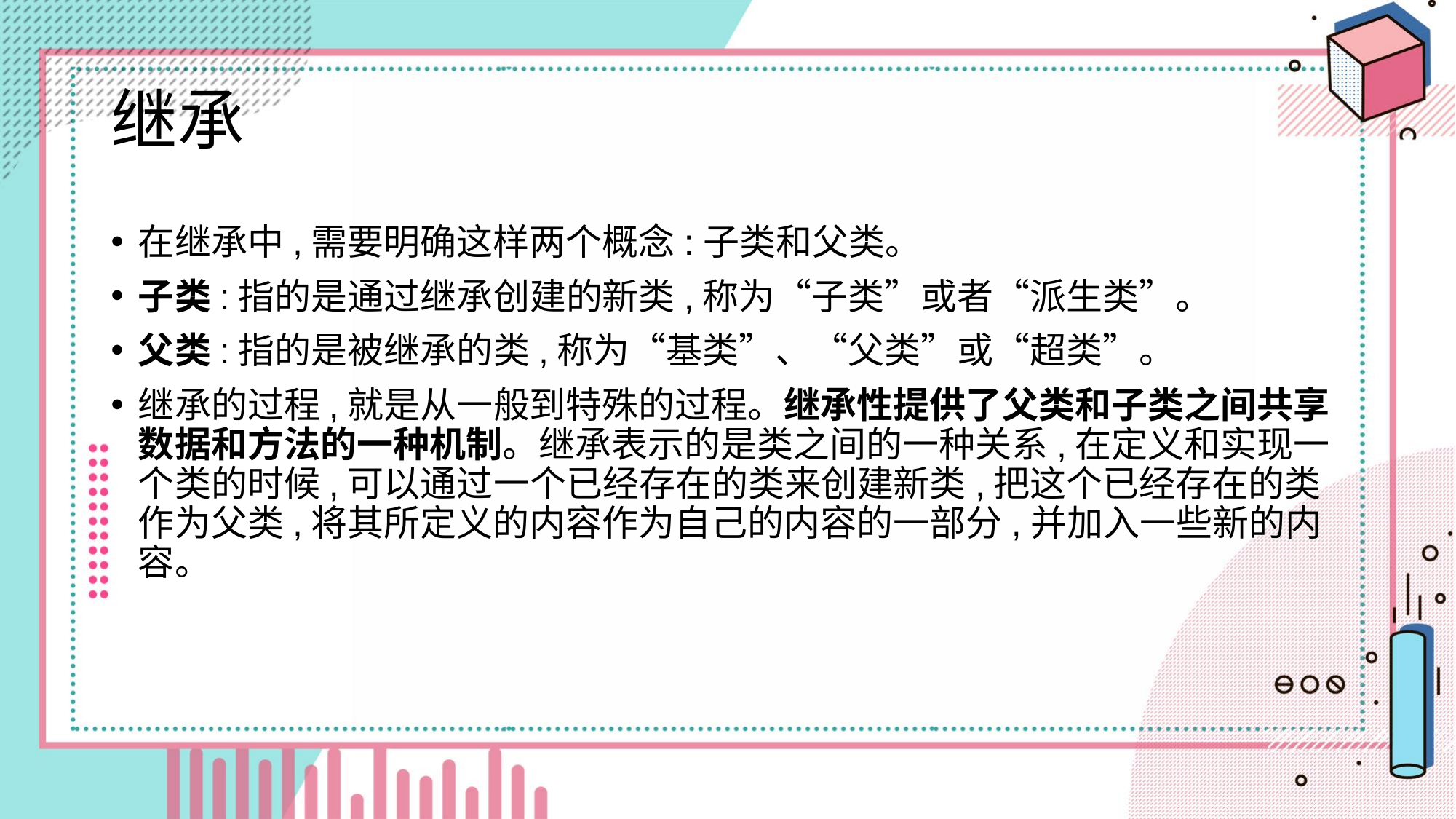

# 继承
在继承中,需要明确这样两个概念:子类和父类。
子类:指的是通过继承创建的新类,称为“子类”或者“派生类”。
父类:指的是被继承的类,称为“基类”、“父类”或“超类”。
继承的过程,就是从一般到特殊的过程。继承性提供了父类和子类之间共享数据和方法的一种机制。继承表示的是类之间的一种关系,在定义和实现一个类的时候,可以通过一个已经存在的类来创建新类,把这个已经存在的类作为父类,将其所定义的内容作为自己的内容的一部分,并加入一些新的内容。